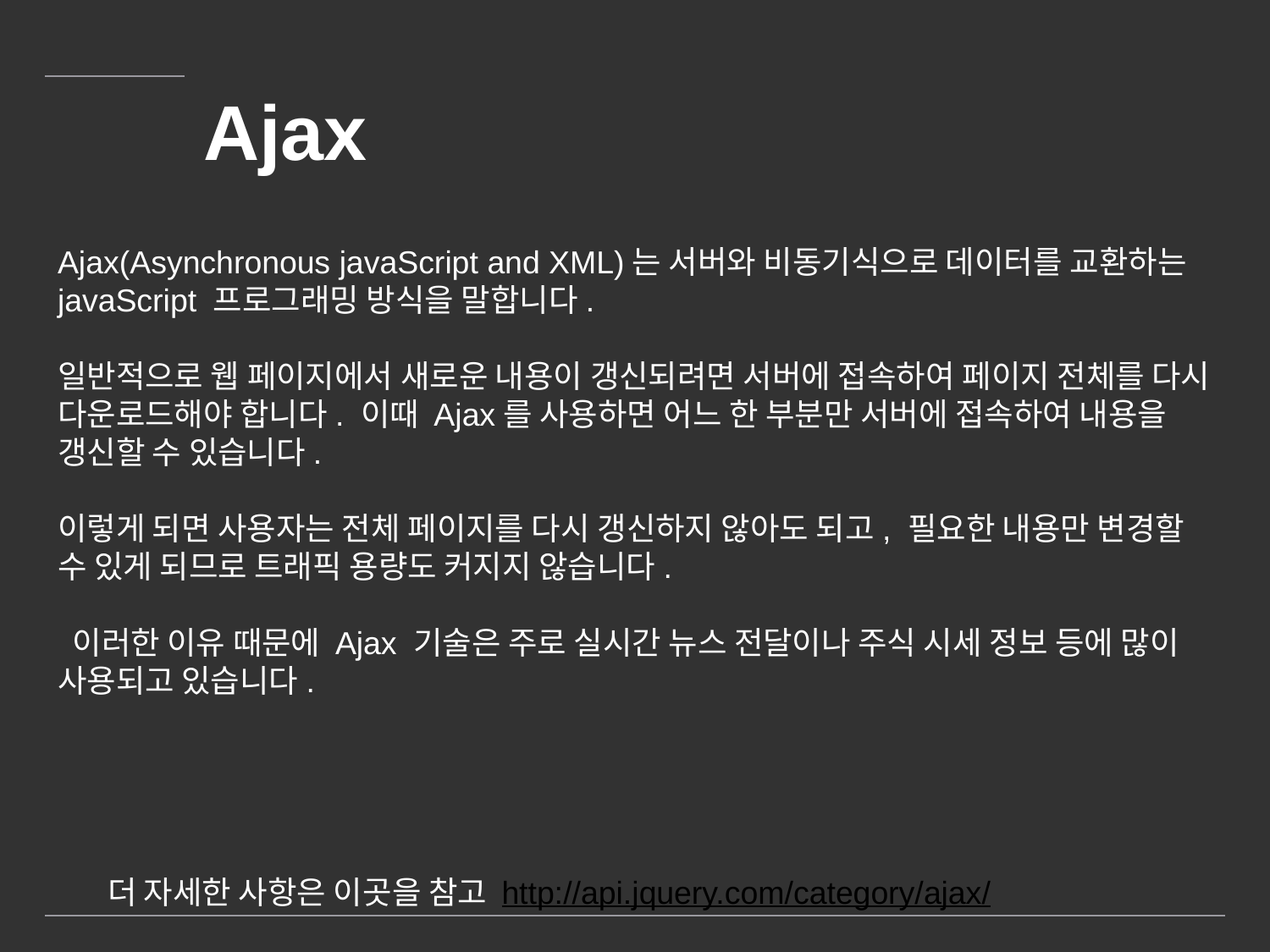

# Ajax
Ajax(Asynchronous javaScript and XML)는 서버와 비동기식으로 데이터를 교환하는 javaScript 프로그래밍 방식을 말합니다.

일반적으로 웹 페이지에서 새로운 내용이 갱신되려면 서버에 접속하여 페이지 전체를 다시 다운로드해야 합니다. 이때 Ajax를 사용하면 어느 한 부분만 서버에 접속하여 내용을 갱신할 수 있습니다.

이렇게 되면 사용자는 전체 페이지를 다시 갱신하지 않아도 되고, 필요한 내용만 변경할 수 있게 되므로 트래픽 용량도 커지지 않습니다.

 이러한 이유 때문에 Ajax 기술은 주로 실시간 뉴스 전달이나 주식 시세 정보 등에 많이 사용되고 있습니다.
더 자세한 사항은 이곳을 참고 http://api.jquery.com/category/ajax/